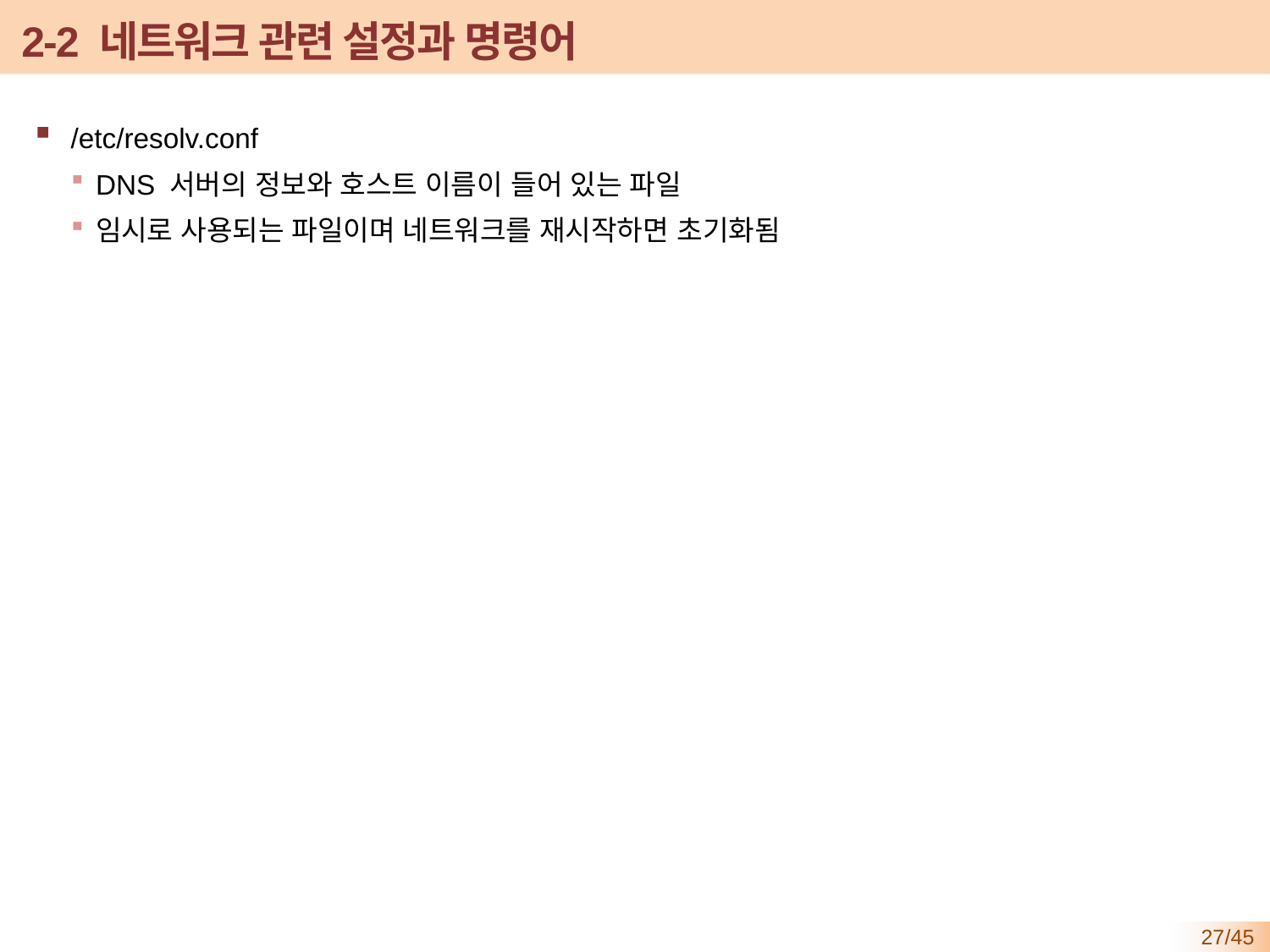

# 2-2 네트워크 관련 설정과 명령어
/etc/resolv.conf
DNS 서버의 정보와 호스트 이름이 들어 있는 파일
임시로 사용되는 파일이며 네트워크를 재시작하면 초기화됨